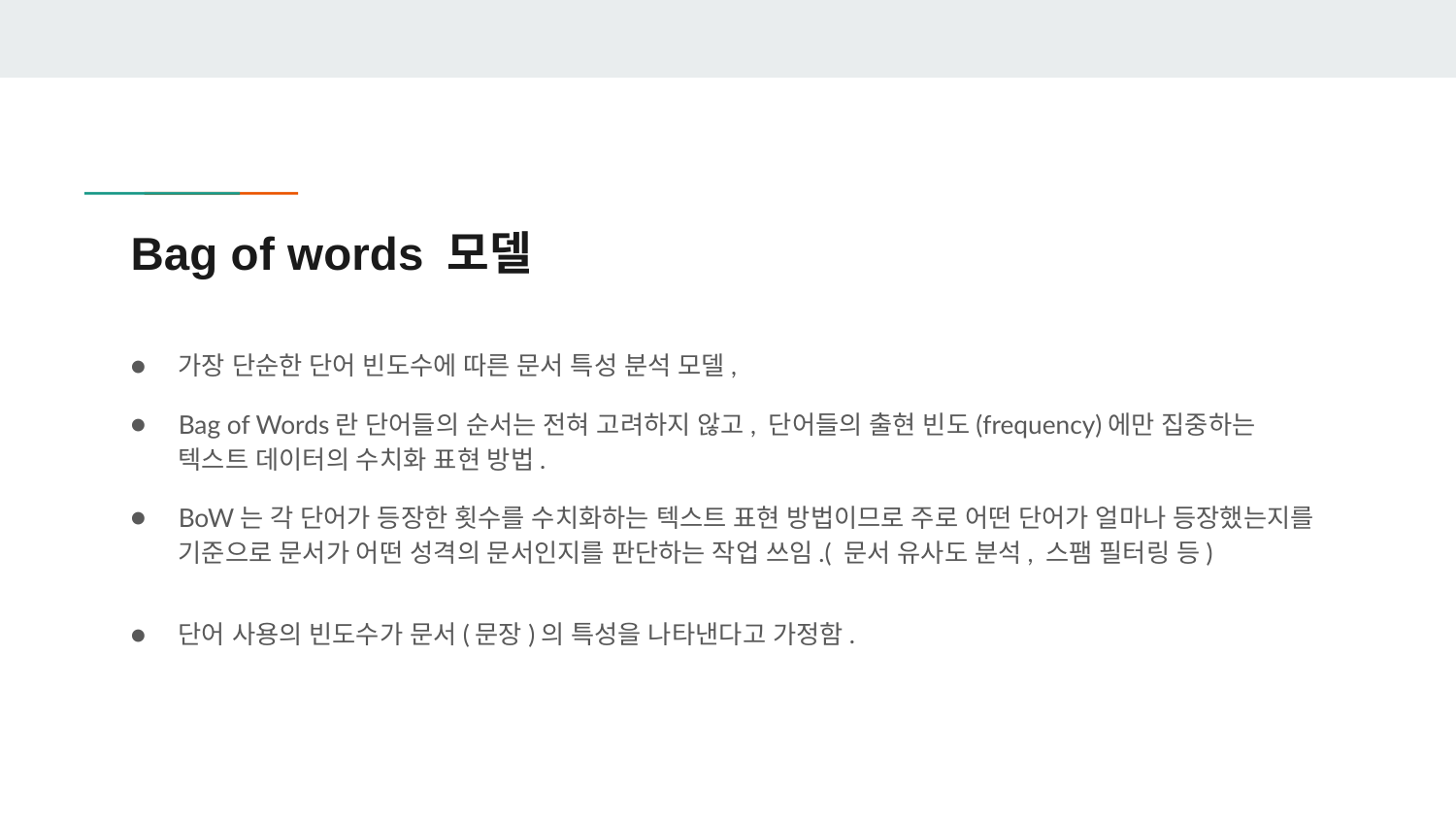

# Bag of words 모델
가장 단순한 단어 빈도수에 따른 문서 특성 분석 모델,
Bag of Words란 단어들의 순서는 전혀 고려하지 않고, 단어들의 출현 빈도(frequency)에만 집중하는 텍스트 데이터의 수치화 표현 방법.
BoW는 각 단어가 등장한 횟수를 수치화하는 텍스트 표현 방법이므로 주로 어떤 단어가 얼마나 등장했는지를 기준으로 문서가 어떤 성격의 문서인지를 판단하는 작업 쓰임.( 문서 유사도 분석, 스팸 필터링 등)
단어 사용의 빈도수가 문서(문장)의 특성을 나타낸다고 가정함.